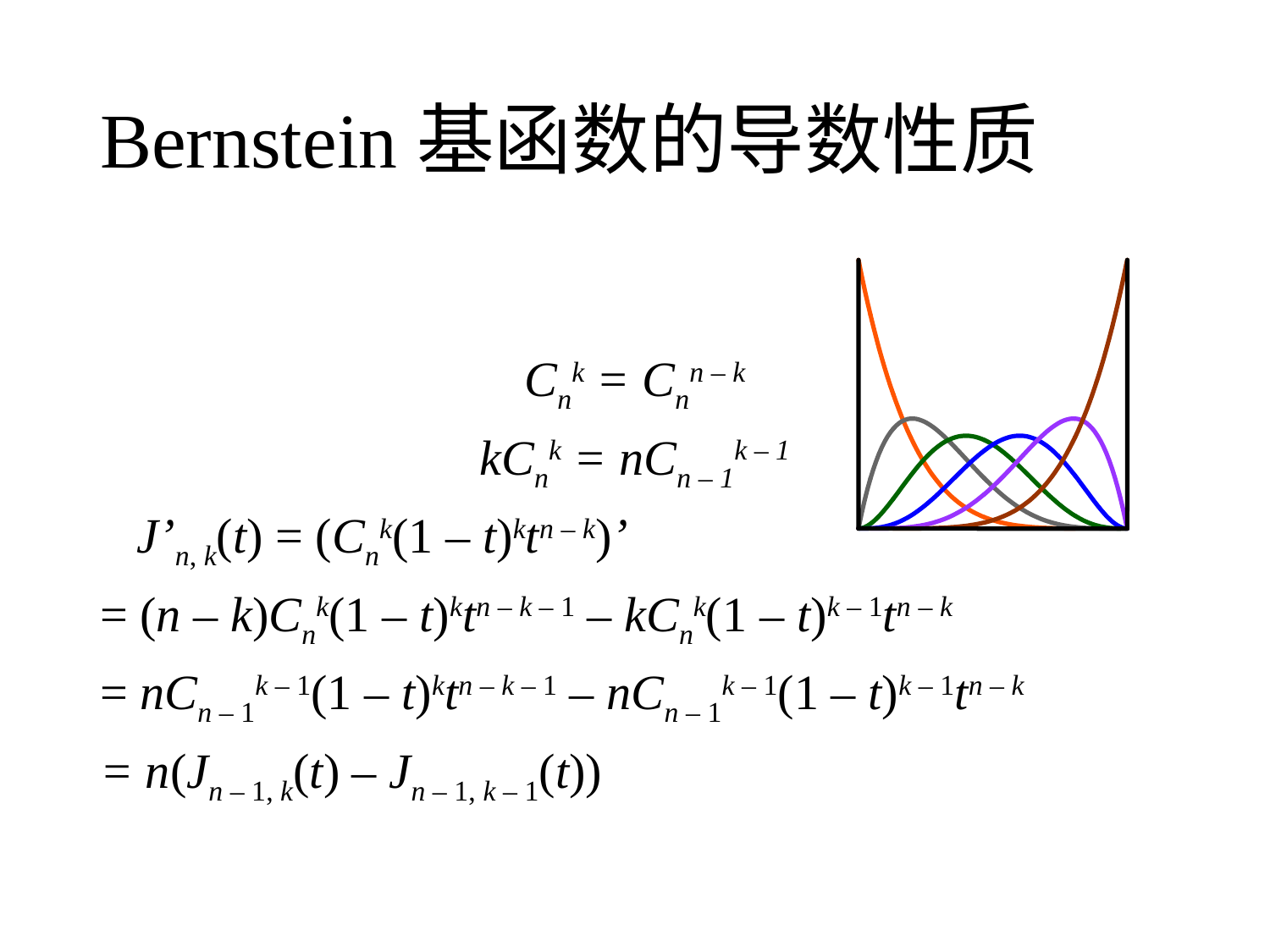

# Bernstein基函数的导数性质

Cnk = Cnn – k
kCnk = nCn – 1k – 1
   J’n, k(t) = (Cnk(1 – t)ktn – k)’
= (n – k)Cnk(1 – t)ktn – k – 1 – kCnk(1 – t)k – 1tn – k
= nCn – 1k – 1(1 – t)ktn – k – 1 – nCn – 1k – 1(1 – t)k – 1tn – k
= n(Jn – 1, k(t) – Jn – 1, k – 1(t))